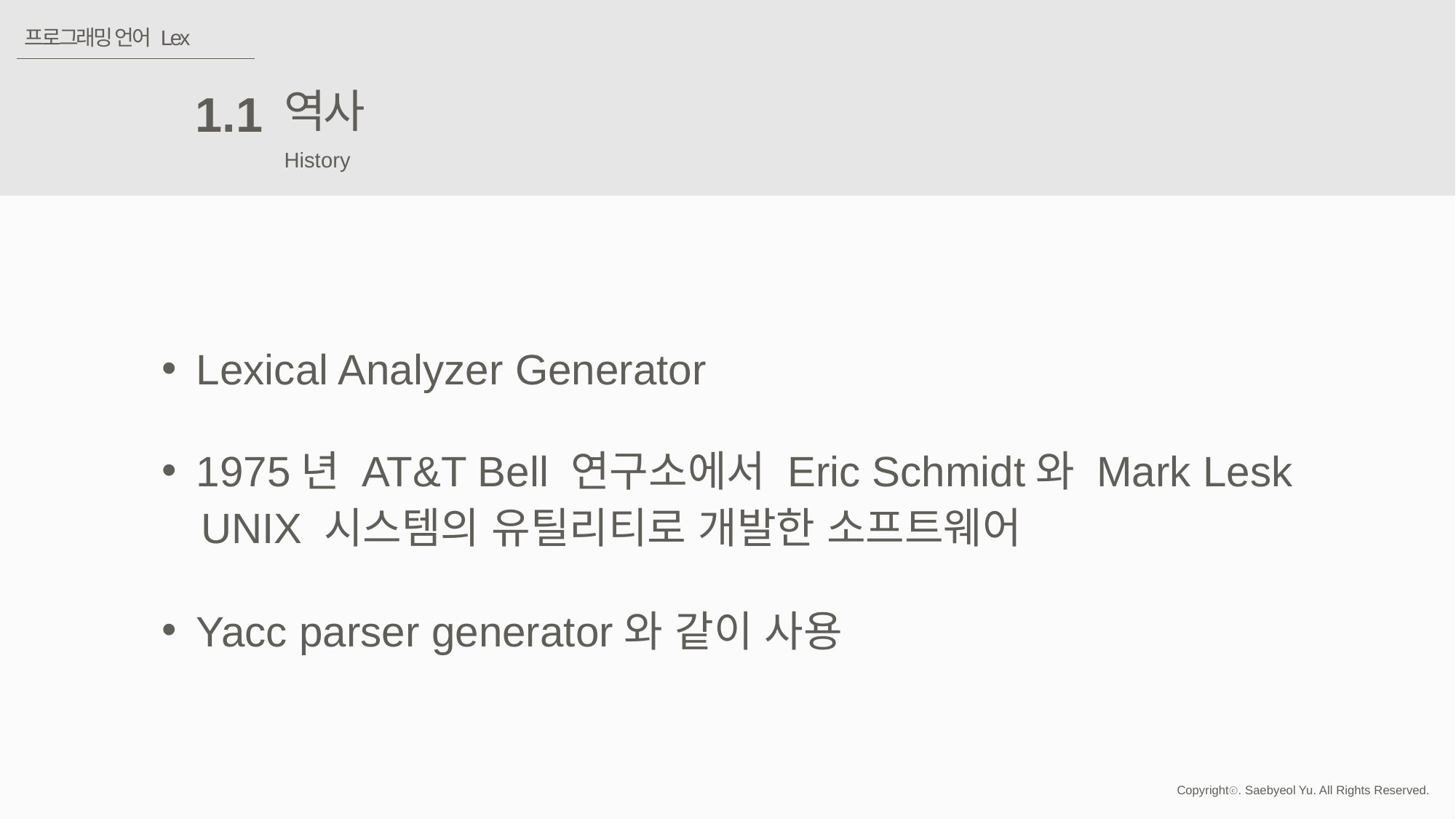

프로그래밍 언어 Lex
역사
1.1
History
Lexical Analyzer Generator

1975년 AT&T Bell 연구소에서 Eric Schmidt와 Mark Lesk
   UNIX 시스템의 유틸리티로 개발한 소프트웨어

Yacc parser generator와 같이 사용